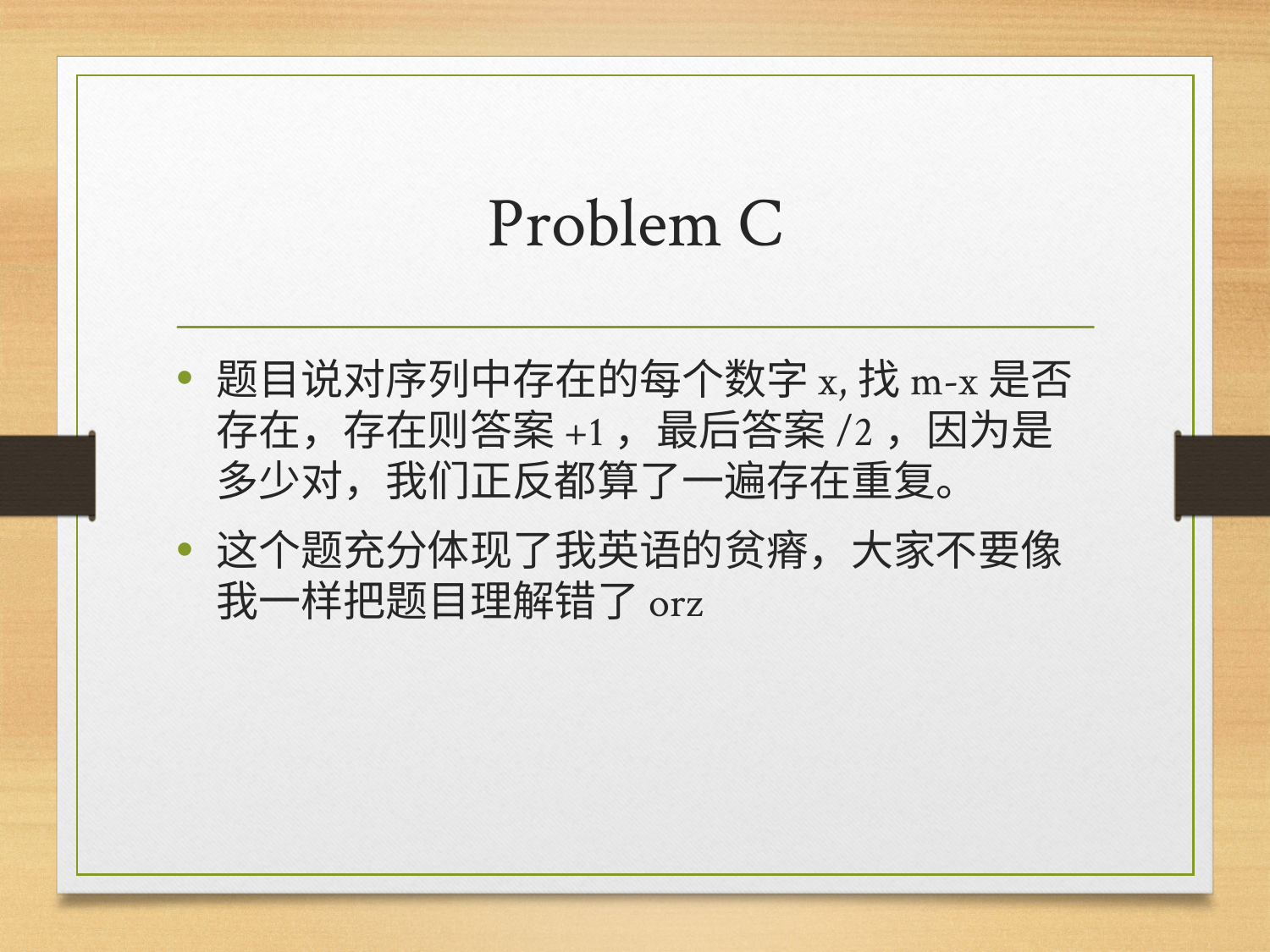

# Problem C
题目说对序列中存在的每个数字x,找m-x是否存在，存在则答案+1，最后答案/2，因为是多少对，我们正反都算了一遍存在重复。
这个题充分体现了我英语的贫瘠，大家不要像我一样把题目理解错了orz